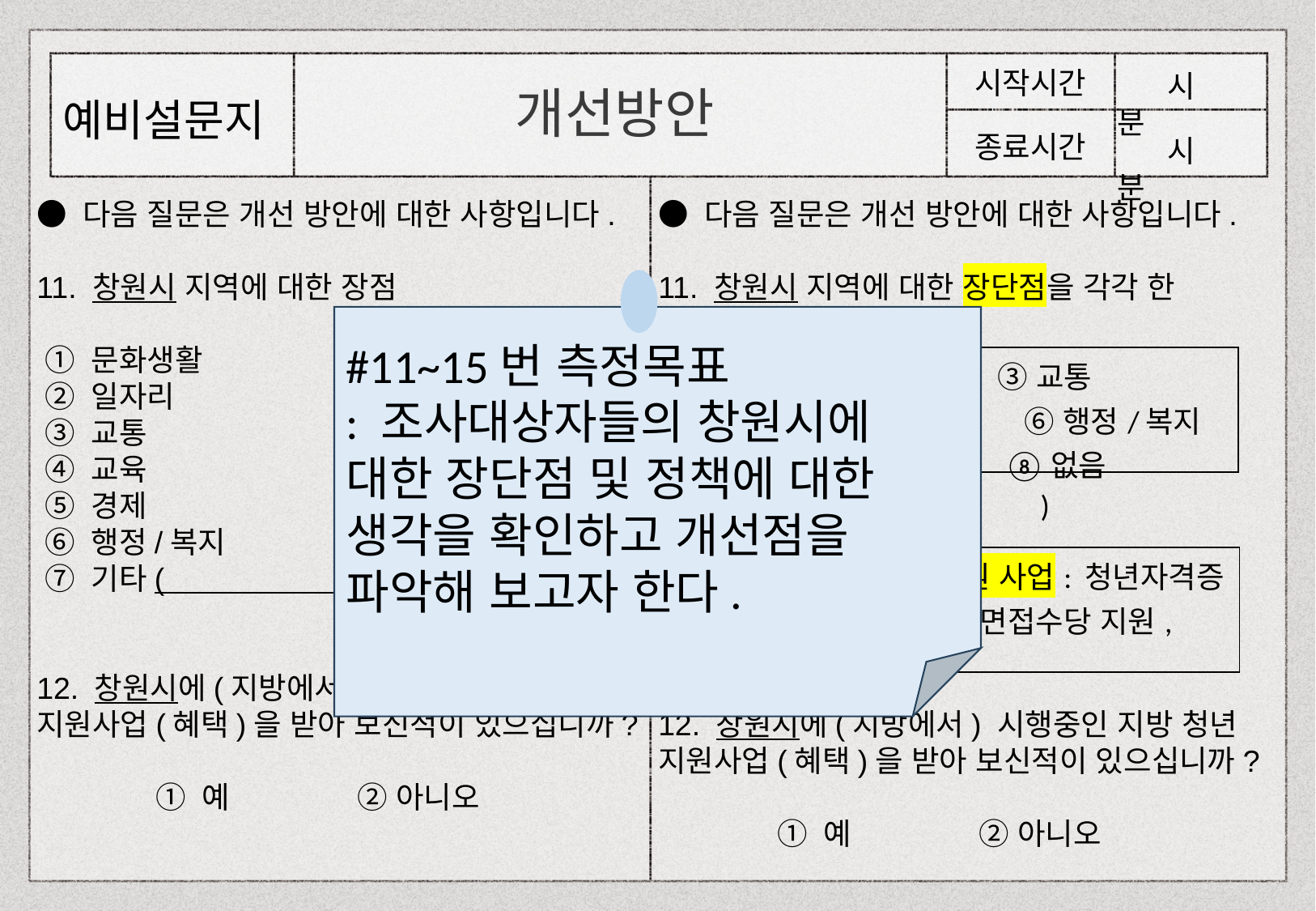

시작시간
     시       분
종료시간
     시       분
개선방안
예비설문지

● 다음 질문은 개선 방안에 대한 사항입니다.
11. 창원시 지역에 대한 장단점을 각각 한 가지씩 적어주십시오.

   장점:  (          ), 단점: (          )

12. 창원시에(지방에서) 시행중인 지방 청년
지원사업(혜택)을 받아 보신적이 있으십니까?

              ① 예               ② 아니오
● 다음 질문은 개선 방안에 대한 사항입니다.
11. 창원시 지역에 대한 장점

 ① 문화생활
 ② 일자리
 ③ 교통
 ④ 교육
 ⑤ 경제
 ⑥ 행정/복지
 ⑦ 기타(                           )

12. 창원시에(지방에서) 시행중인 지방 청년
지원사업(혜택)을 받아 보신적이 있으십니까?

              ① 예               ② 아니오

#11~15번 측정목표
: 조사대상자들의 창원시에 대한 장단점 및 정책에 대한 생각을 확인하고 개선점을 파악해 보고자 한다.
| ① 문화생활  ② 일자리  ③ 교통  ④ 교육  ⑤ 경제  ⑥ 행정/복지   ⑦ 기타( ) ⑧없음 |
| --- |

| 12~13. 창원시 청년 지원 사업: 청년자격증 시험 응시료 지원, 청년 면접수당 지원, 새내기 지원금지급 등 |
| --- |